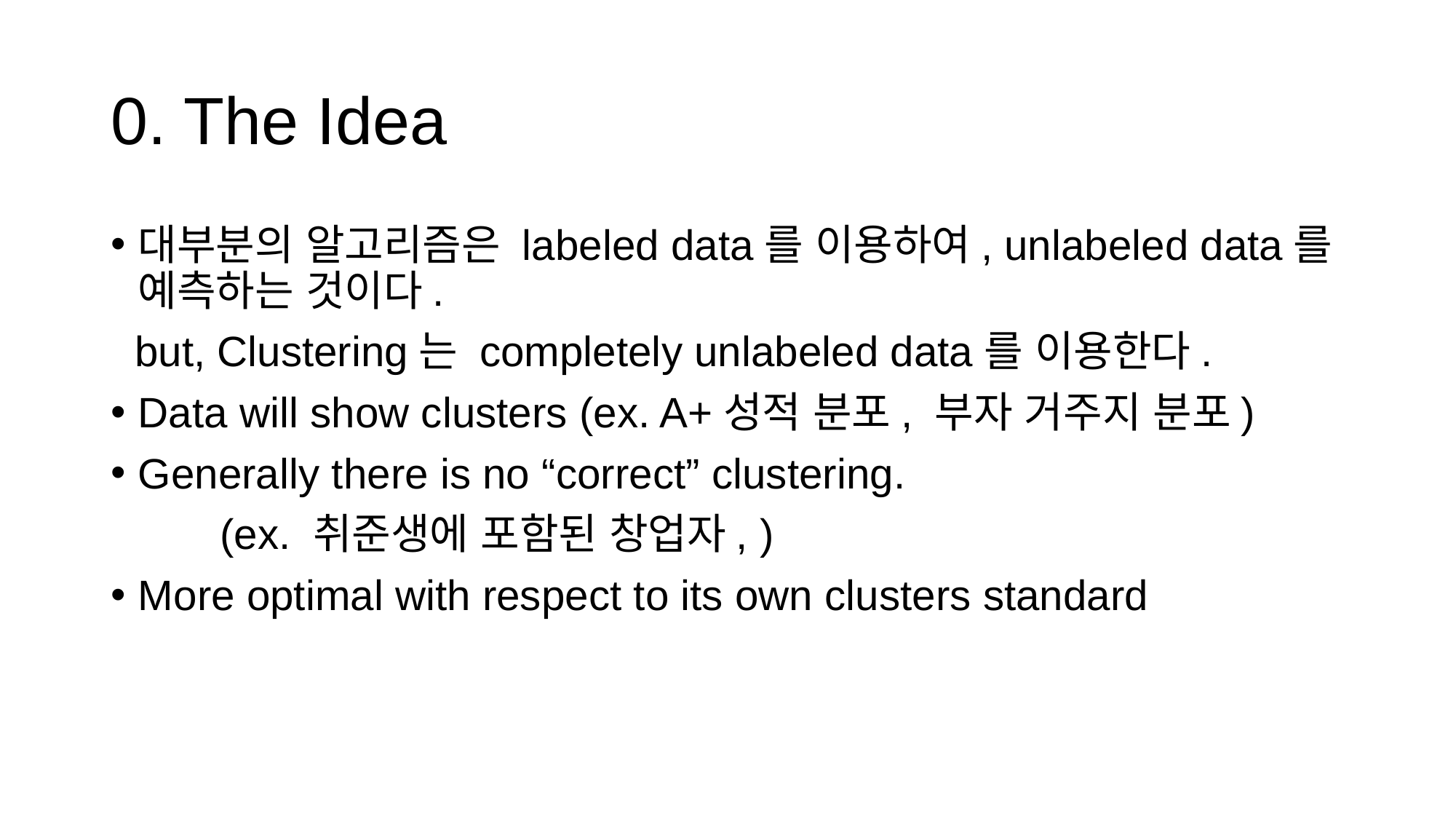

# 0. The Idea
대부분의 알고리즘은 labeled data를 이용하여, unlabeled data를 예측하는 것이다.
  but, Clustering는 completely unlabeled data를 이용한다.
Data will show clusters (ex. A+성적 분포, 부자 거주지 분포)
Generally there is no “correct” clustering.
	(ex. 취준생에 포함된 창업자, )
More optimal with respect to its own clusters standard